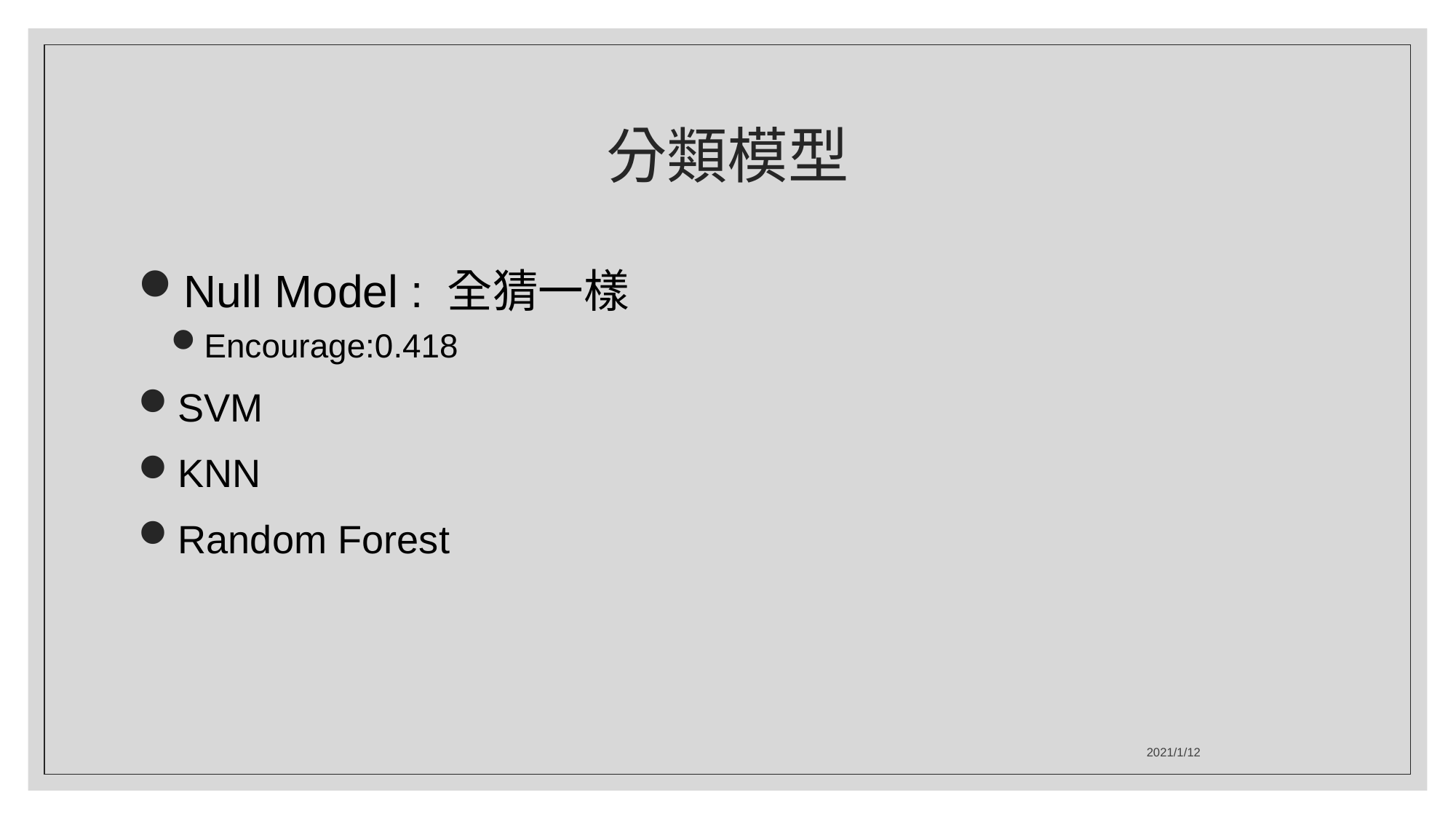

# 分類模型
Null Model : 全猜一樣
Encourage:0.418
SVM
KNN
Random Forest
2021/1/12